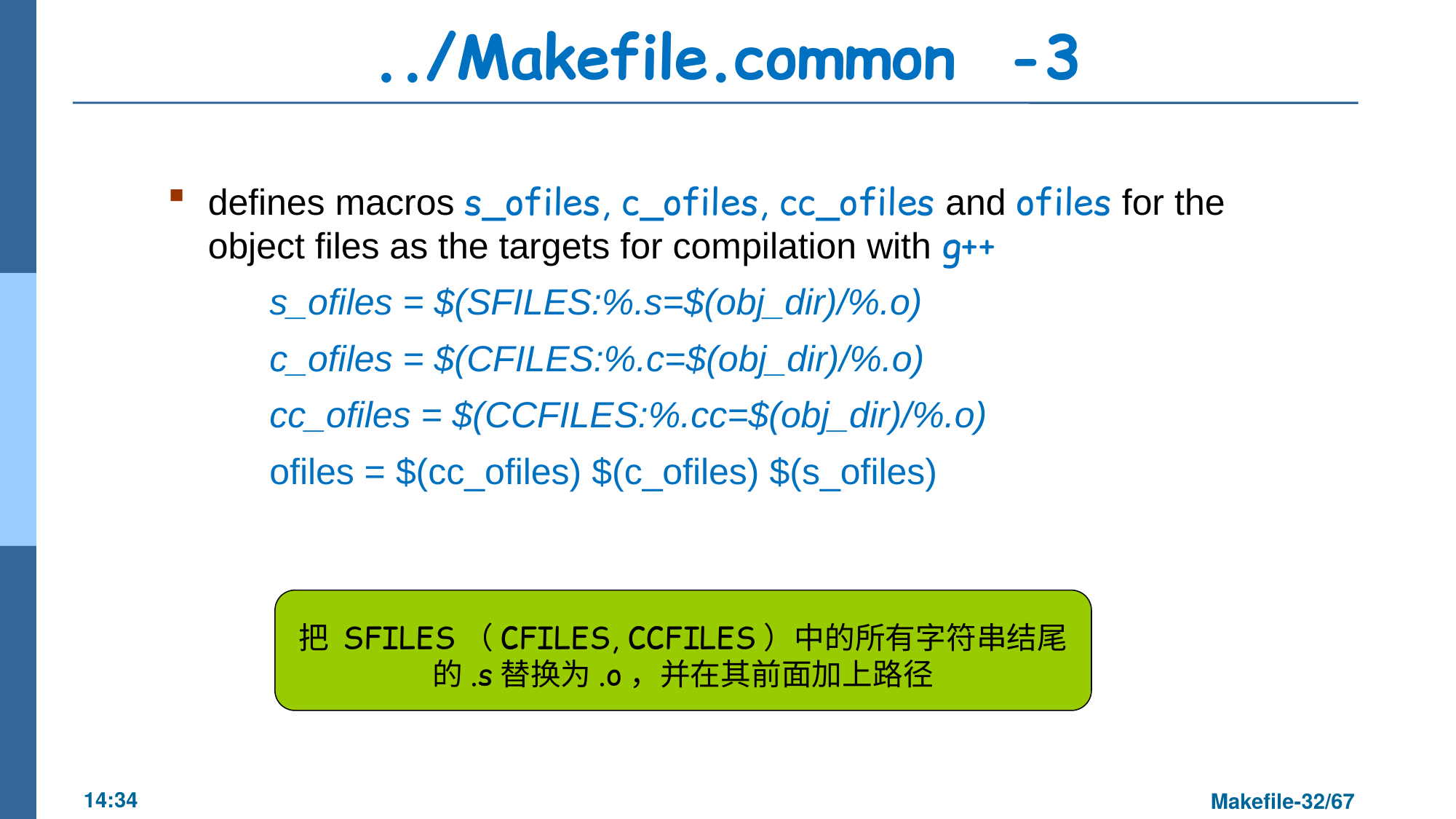

# ../Makefile.common  -3
defines macros s_ofiles, c_ofiles, cc_ofiles and ofiles for the object files as the targets for compilation with g++
s_ofiles = $(SFILES:%.s=$(obj_dir)/%.o)
c_ofiles = $(CFILES:%.c=$(obj_dir)/%.o)
cc_ofiles = $(CCFILES:%.cc=$(obj_dir)/%.o)
ofiles = $(cc_ofiles) $(c_ofiles) $(s_ofiles)

把 SFILES（CFILES, CCFILES）中的所有字符串结尾的.s替换为.o，并在其前面加上路径